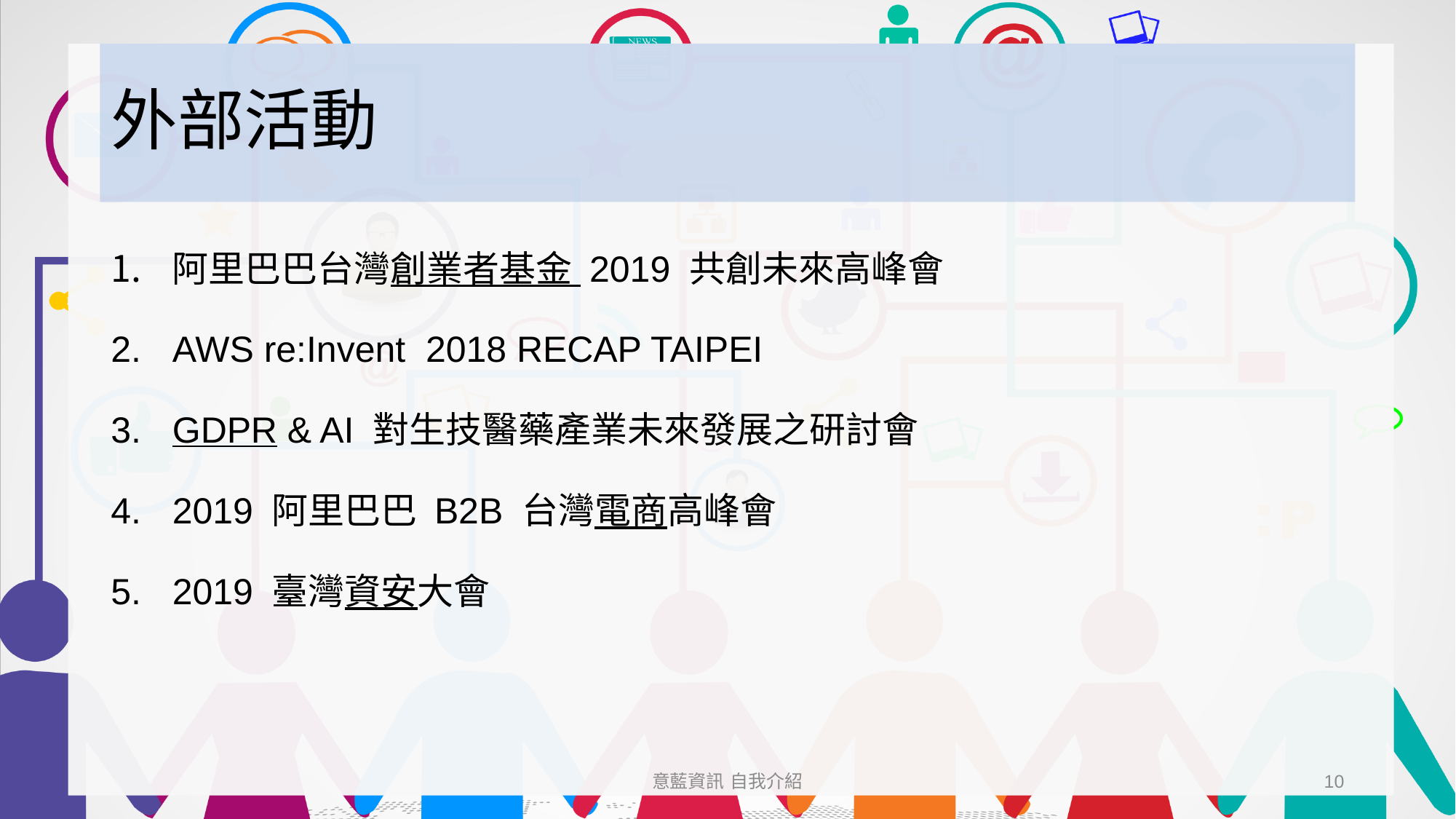

# 外部活動
阿里巴巴台灣創業者基金 2019 共創未來高峰會
AWS re:Invent  2018 RECAP TAIPEI
GDPR & AI 對生技醫藥產業未來發展之研討會
2019 阿里巴巴 B2B 台灣電商高峰會
2019 臺灣資安大會
意藍資訊 自我介紹
10